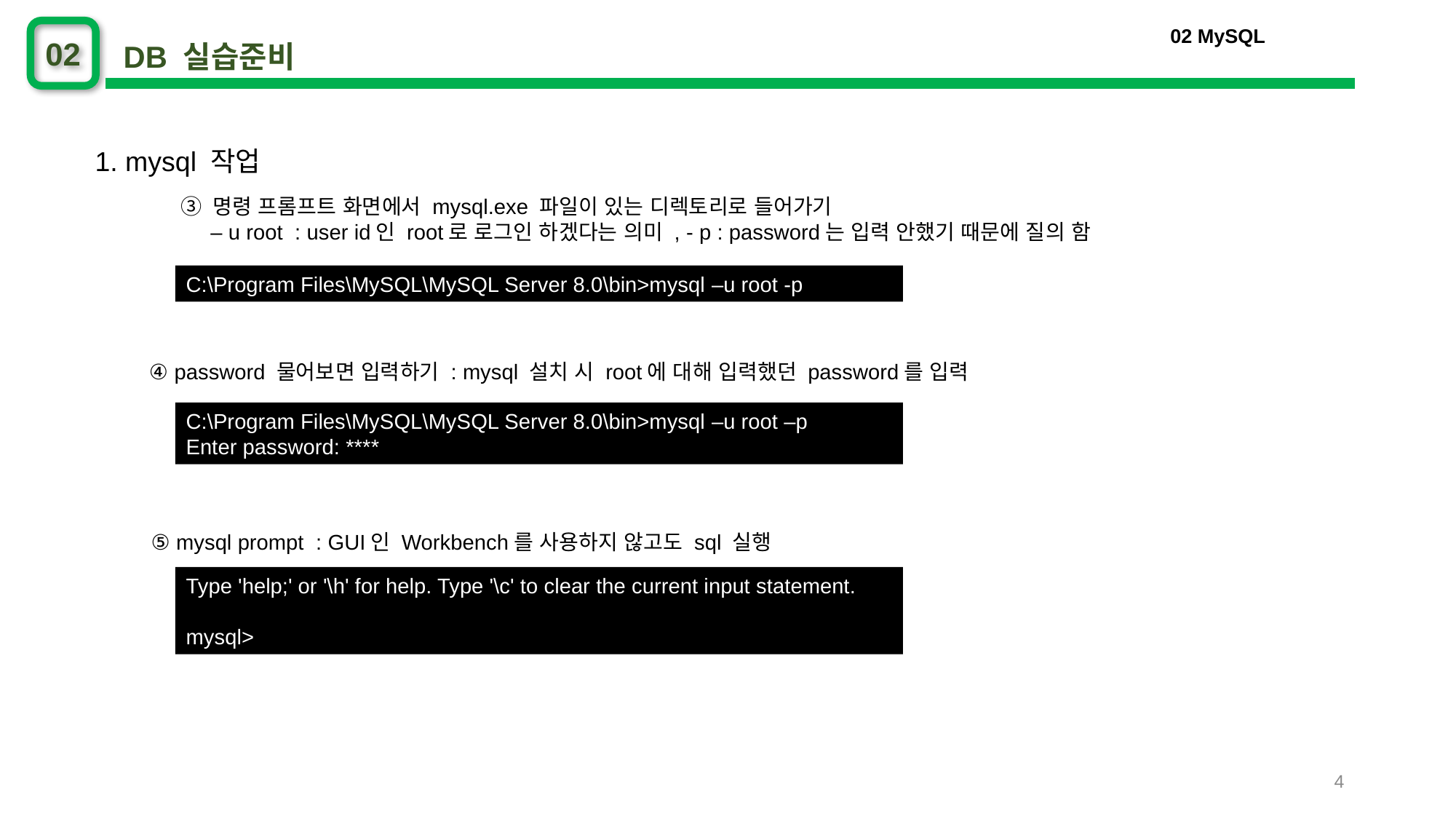

02 MySQL
02
DB 실습준비
1. mysql 작업

③ 명령 프롬프트 화면에서 mysql.exe 파일이 있는 디렉토리로 들어가기
     – u root  : user id인 root로 로그인 하겠다는 의미 , - p : password는 입력 안했기 때문에 질의 함
C:\Program Files\MySQL\MySQL Server 8.0\bin>mysql –u root -p
④ password 물어보면 입력하기 : mysql 설치 시 root에 대해 입력했던 password를 입력
C:\Program Files\MySQL\MySQL Server 8.0\bin>mysql –u root –p
Enter password: ****
⑤ mysql prompt  : GUI인 Workbench를 사용하지 않고도 sql 실행
Type 'help;' or '\h' for help. Type '\c' to clear the current input statement.

mysql>
4